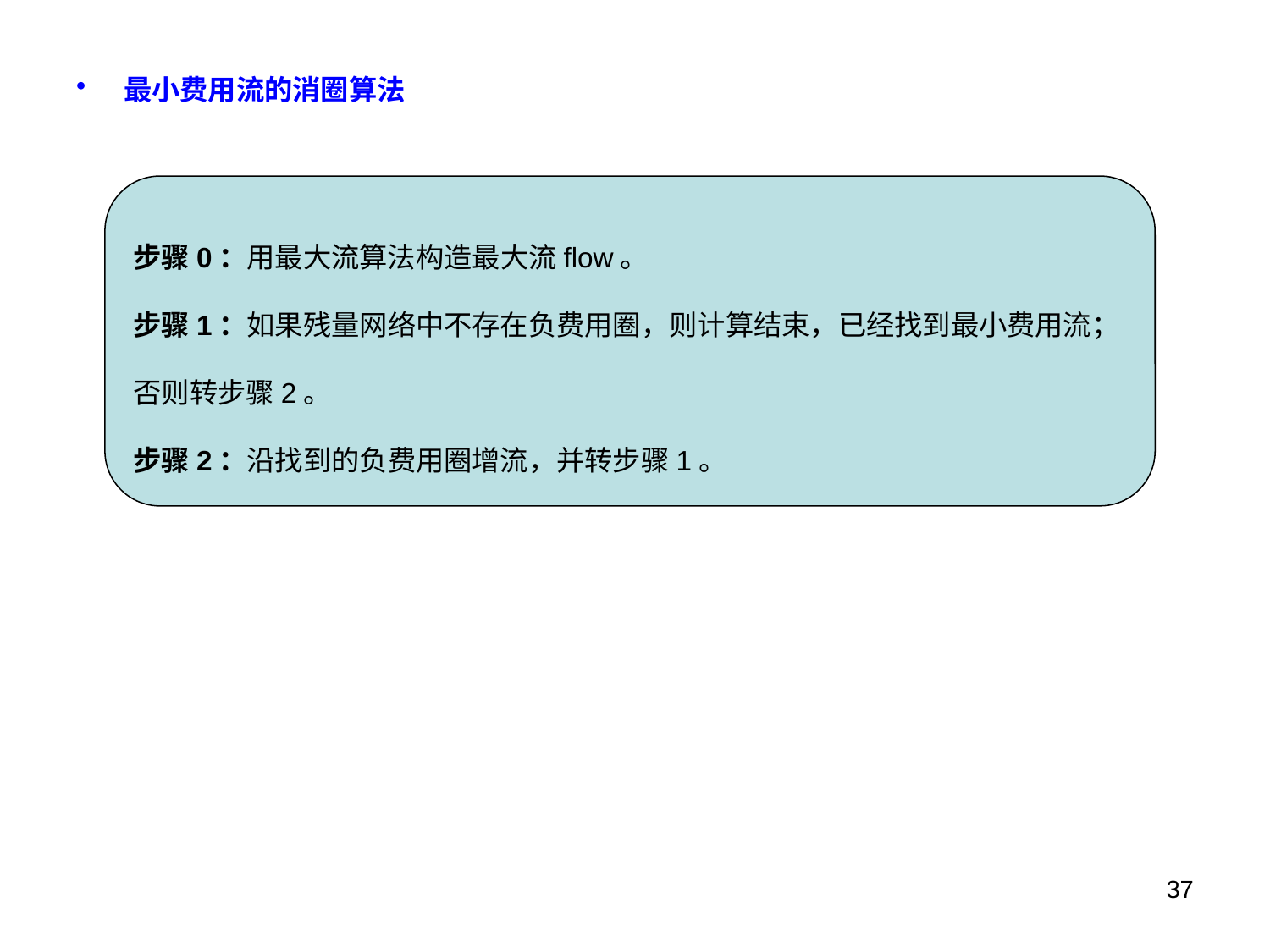

最小费用流的消圈算法
步骤0：用最大流算法构造最大流flow。
步骤1：如果残量网络中不存在负费用圈，则计算结束，已经找到最小费用流；
否则转步骤2。
步骤2：沿找到的负费用圈增流，并转步骤1。
37